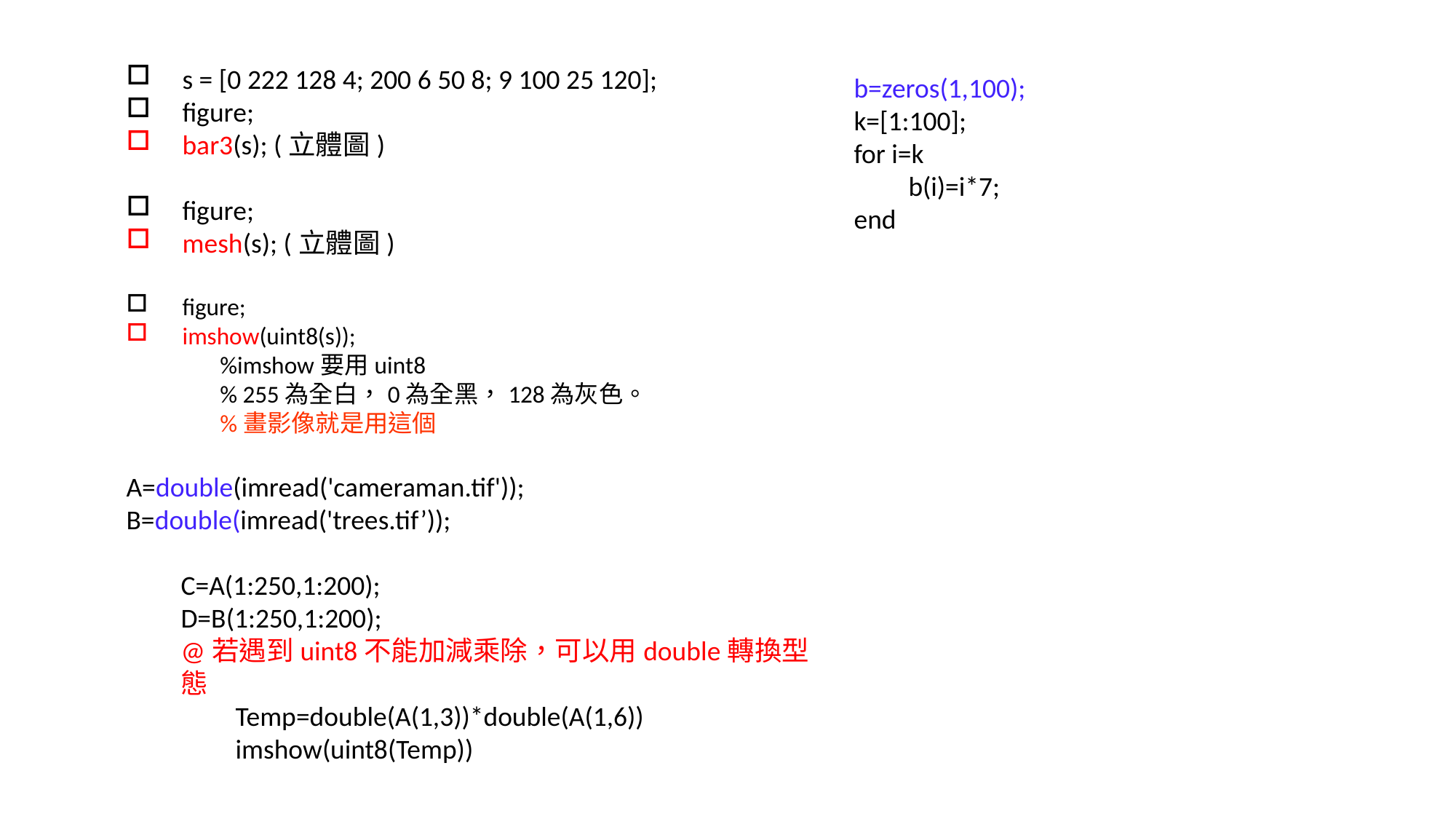

s = [0 222 128 4; 200 6 50 8; 9 100 25 120];
figure;
bar3(s); (立體圖)

figure;
mesh(s); (立體圖)

figure;
imshow(uint8(s));
%imshow要用uint8
% 255為全白，0為全黑，128為灰色。
%畫影像就是用這個

b=zeros(1,100);
k=[1:100];
for i=k
b(i)=i*7;
end
A=double(imread('cameraman.tif'));
B=double(imread('trees.tif’));

C=A(1:250,1:200);
D=B(1:250,1:200);
@若遇到uint8不能加減乘除，可以用double轉換型態
Temp=double(A(1,3))*double(A(1,6))
imshow(uint8(Temp))